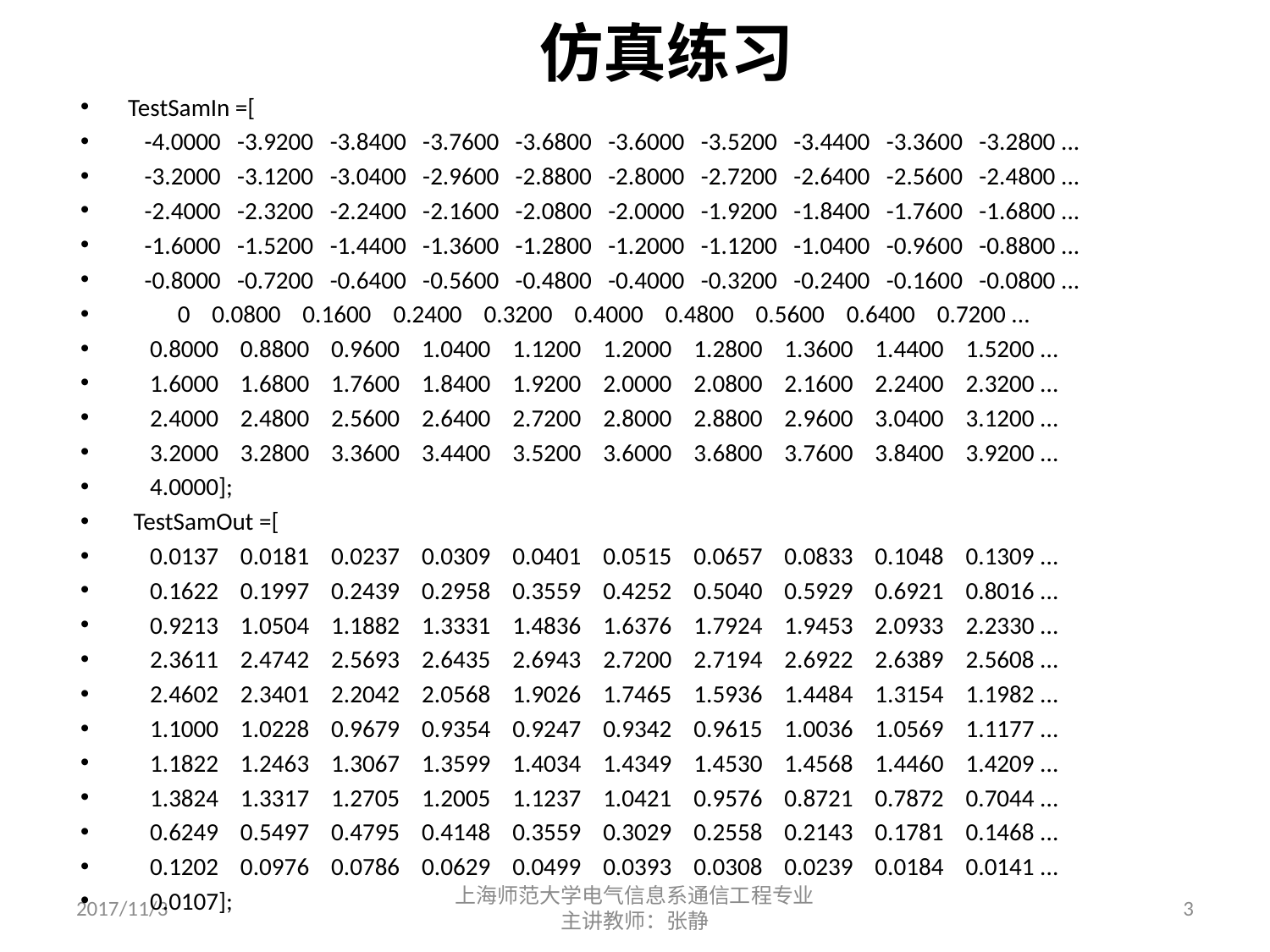

仿真练习
TestSamIn =[
   -4.0000   -3.9200   -3.8400   -3.7600   -3.6800   -3.6000   -3.5200   -3.4400   -3.3600   -3.2800 ...
   -3.2000   -3.1200   -3.0400   -2.9600   -2.8800   -2.8000   -2.7200   -2.6400   -2.5600   -2.4800 ...
   -2.4000   -2.3200   -2.2400   -2.1600   -2.0800   -2.0000   -1.9200   -1.8400   -1.7600   -1.6800 ...
   -1.6000   -1.5200   -1.4400   -1.3600   -1.2800   -1.2000   -1.1200   -1.0400   -0.9600   -0.8800 ...
   -0.8000   -0.7200   -0.6400   -0.5600   -0.4800   -0.4000   -0.3200   -0.2400   -0.1600   -0.0800 ...
         0    0.0800    0.1600    0.2400    0.3200    0.4000    0.4800    0.5600    0.6400    0.7200 ...
    0.8000    0.8800    0.9600    1.0400    1.1200    1.2000    1.2800    1.3600    1.4400    1.5200 ...
    1.6000    1.6800    1.7600    1.8400    1.9200    2.0000    2.0800    2.1600    2.2400    2.3200 ...
    2.4000    2.4800    2.5600    2.6400    2.7200    2.8000    2.8800    2.9600    3.0400    3.1200 ...
    3.2000    3.2800    3.3600    3.4400    3.5200    3.6000    3.6800    3.7600    3.8400    3.9200 ...
    4.0000];
 TestSamOut =[
    0.0137    0.0181    0.0237    0.0309    0.0401    0.0515    0.0657    0.0833    0.1048    0.1309 ...
    0.1622    0.1997    0.2439    0.2958    0.3559    0.4252    0.5040    0.5929    0.6921    0.8016 ...
    0.9213    1.0504    1.1882    1.3331    1.4836    1.6376    1.7924    1.9453    2.0933    2.2330 ...
    2.3611    2.4742    2.5693    2.6435    2.6943    2.7200    2.7194    2.6922    2.6389    2.5608 ...
    2.4602    2.3401    2.2042    2.0568    1.9026    1.7465    1.5936    1.4484    1.3154    1.1982 ...
    1.1000    1.0228    0.9679    0.9354    0.9247    0.9342    0.9615    1.0036    1.0569    1.1177 ...
    1.1822    1.2463    1.3067    1.3599    1.4034    1.4349    1.4530    1.4568    1.4460    1.4209 ...
    1.3824    1.3317    1.2705    1.2005    1.1237    1.0421    0.9576    0.8721    0.7872    0.7044 ...
    0.6249    0.5497    0.4795    0.4148    0.3559    0.3029    0.2558    0.2143    0.1781    0.1468 ...
    0.1202    0.0976    0.0786    0.0629    0.0499    0.0393    0.0308    0.0239    0.0184    0.0141 ...
    0.0107];
2017/11/3
上海师范大学电气信息系通信工程专业主讲教师：张静
3